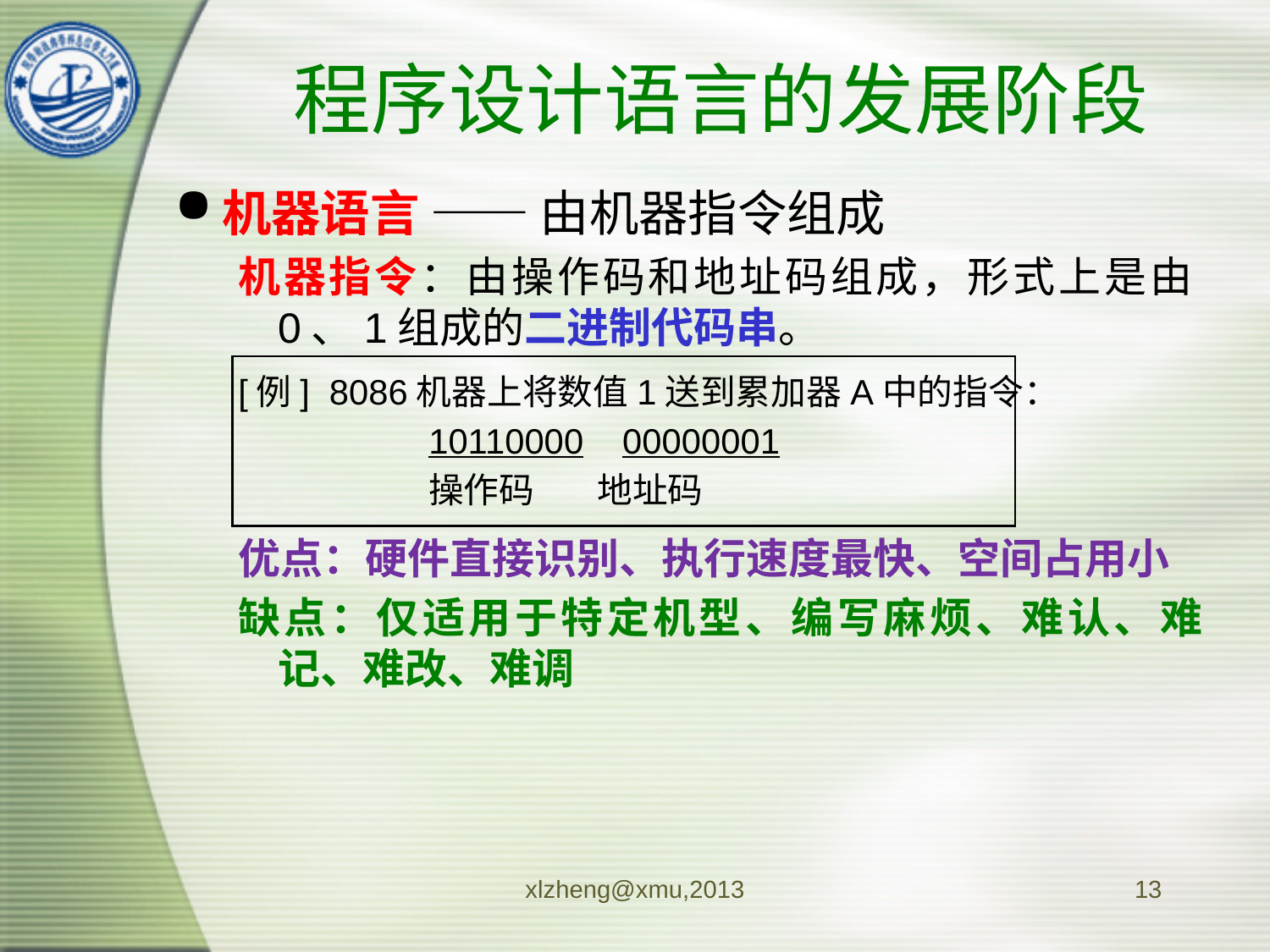

# 程序设计语言的发展阶段
机器语言 —— 由机器指令组成
机器指令：由操作码和地址码组成，形式上是由0、1组成的二进制代码串。
[例]  8086机器上将数值1送到累加器A中的指令：
10110000    00000001
操作码        地址码
优点：硬件直接识别、执行速度最快、空间占用小
缺点：仅适用于特定机型、编写麻烦、难认、难记、难改、难调

xlzheng@xmu,2013
13